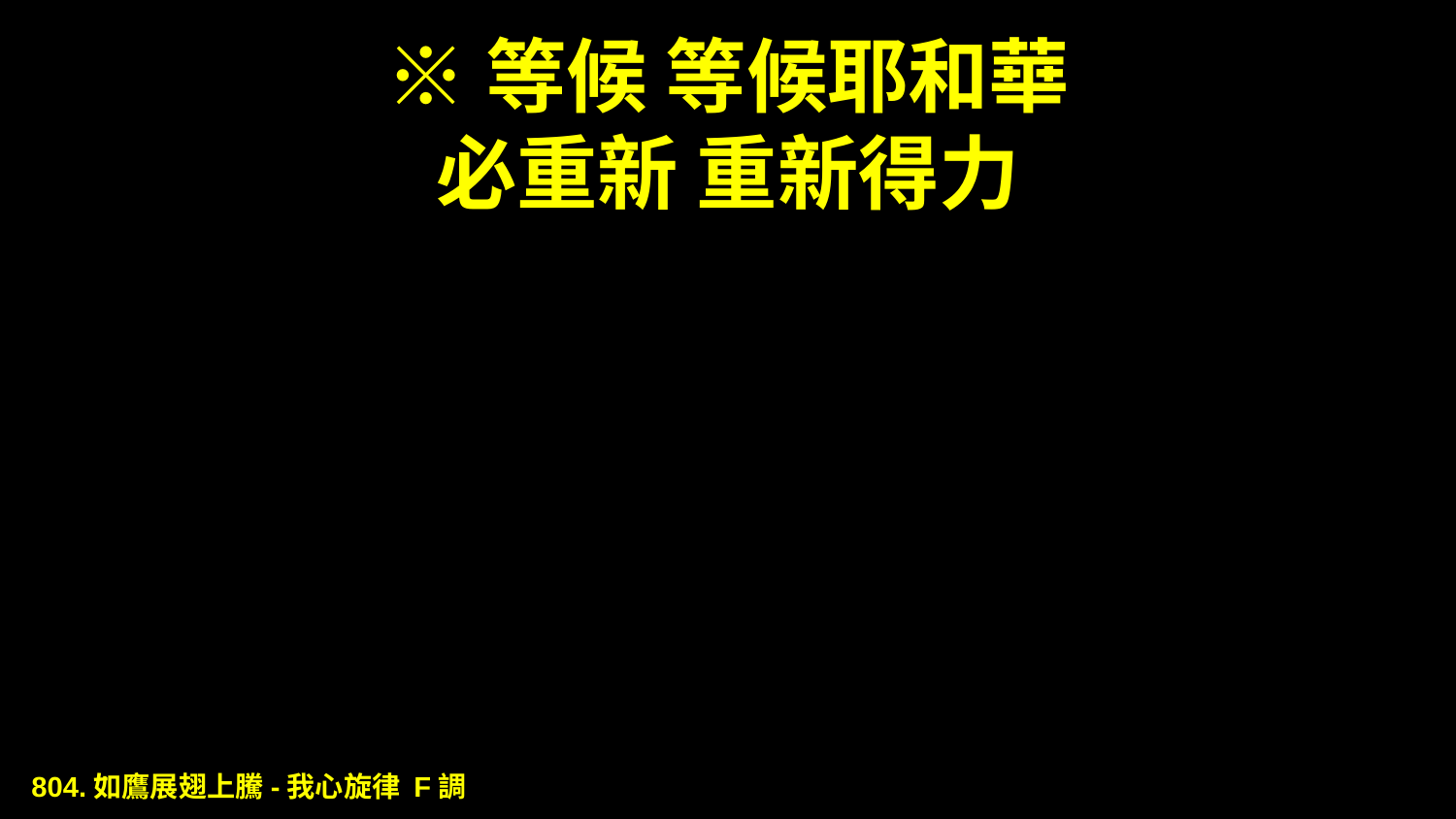

# ※等候 等候耶和華 必重新 重新得力
804.如鷹展翅上騰-我心旋律 F調